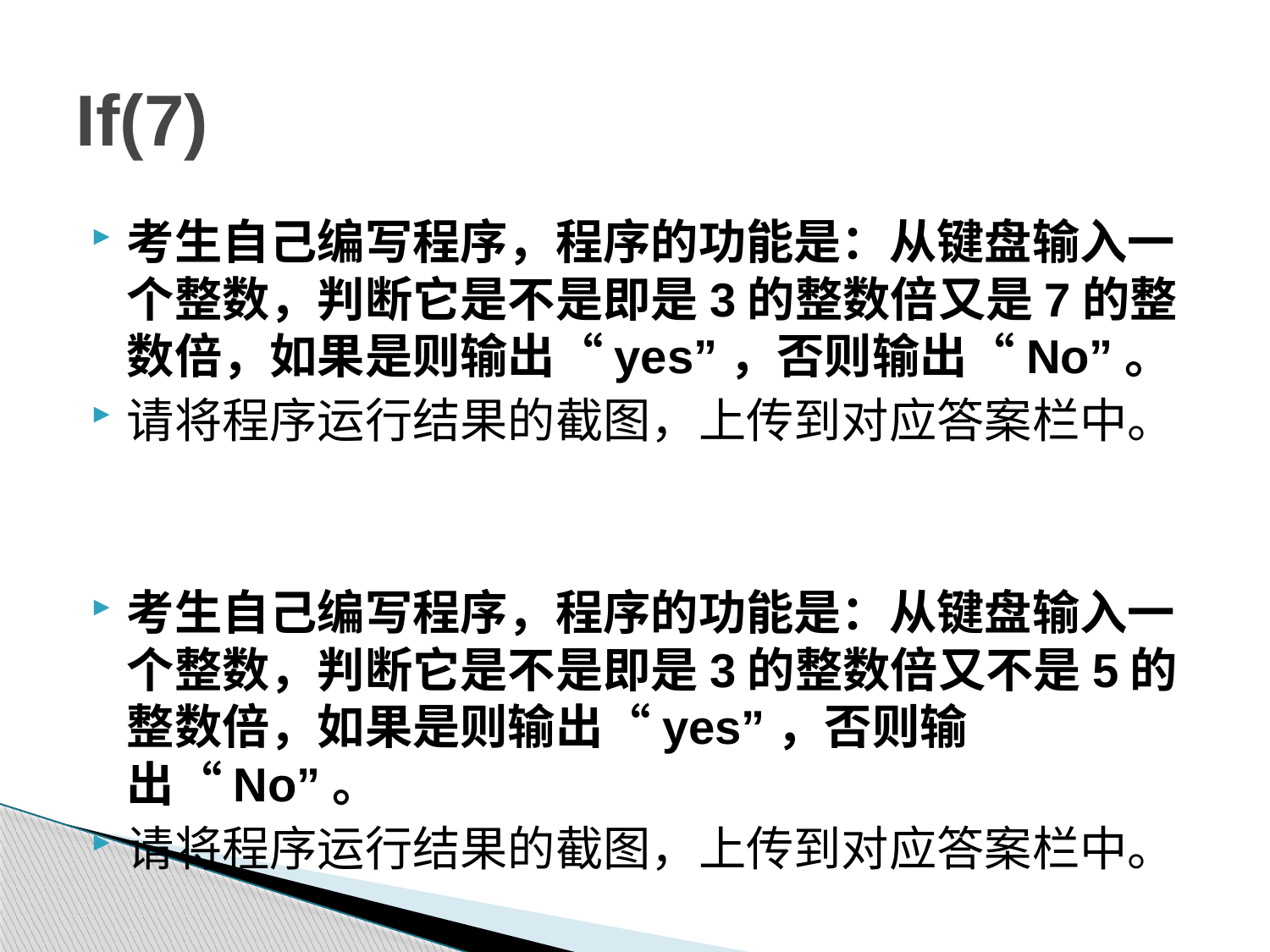

# If(7)
考生自己编写程序，程序的功能是：从键盘输入一个整数，判断它是不是即是3的整数倍又是7的整数倍，如果是则输出“yes”，否则输出“No”。
请将程序运行结果的截图，上传到对应答案栏中。

考生自己编写程序，程序的功能是：从键盘输入一个整数，判断它是不是即是3的整数倍又不是5的整数倍，如果是则输出“yes”，否则输出“No”。
请将程序运行结果的截图，上传到对应答案栏中。